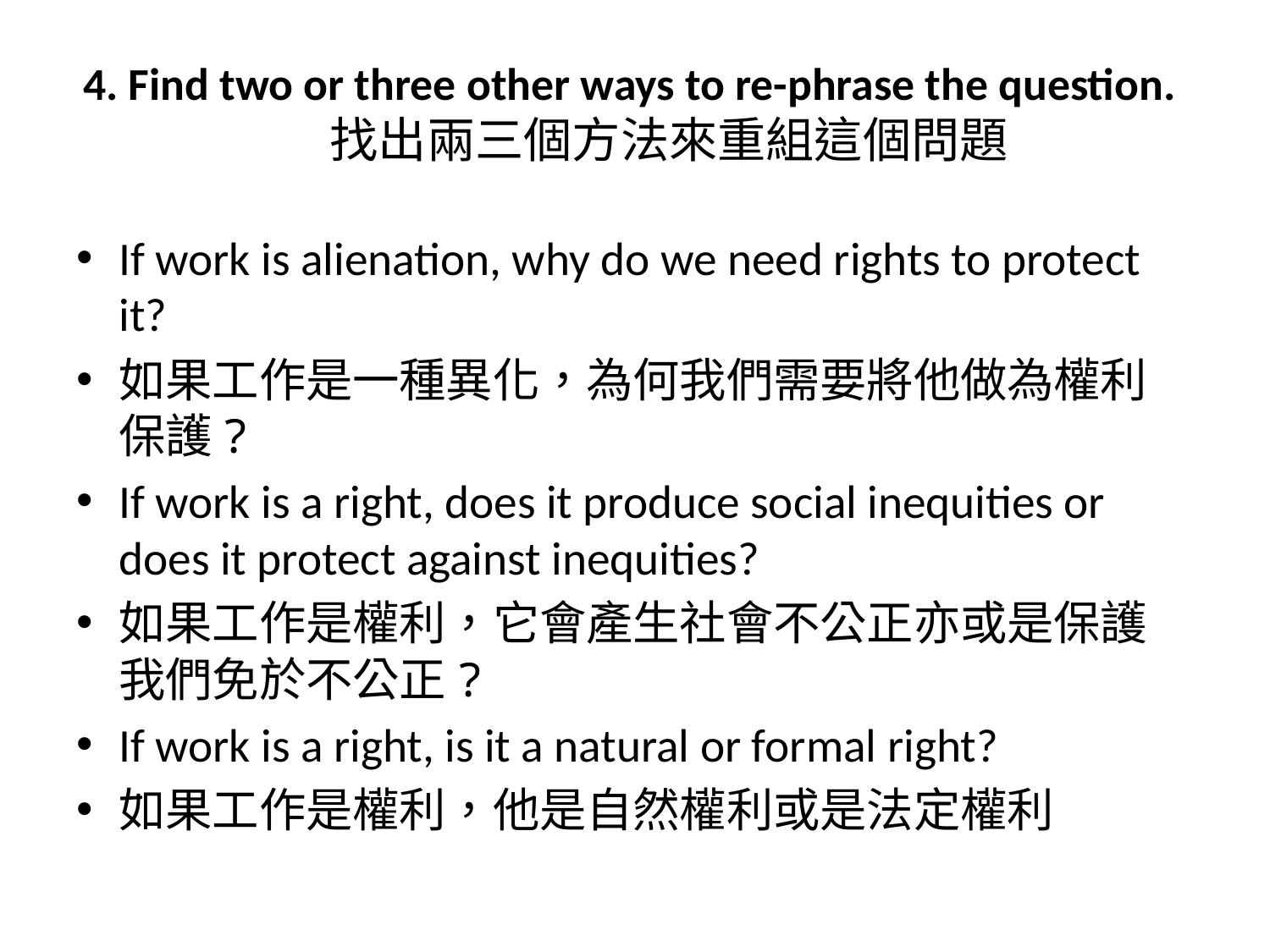

# 4. Find two or three other ways to re-phrase the question. 找出兩三個方法來重組這個問題
If work is alienation, why do we need rights to protect it?
如果工作是一種異化，為何我們需要將他做為權利保護?
If work is a right, does it produce social inequities or does it protect against inequities?
如果工作是權利，它會產生社會不公正亦或是保護我們免於不公正?
If work is a right, is it a natural or formal right?
如果工作是權利，他是自然權利或是法定權利